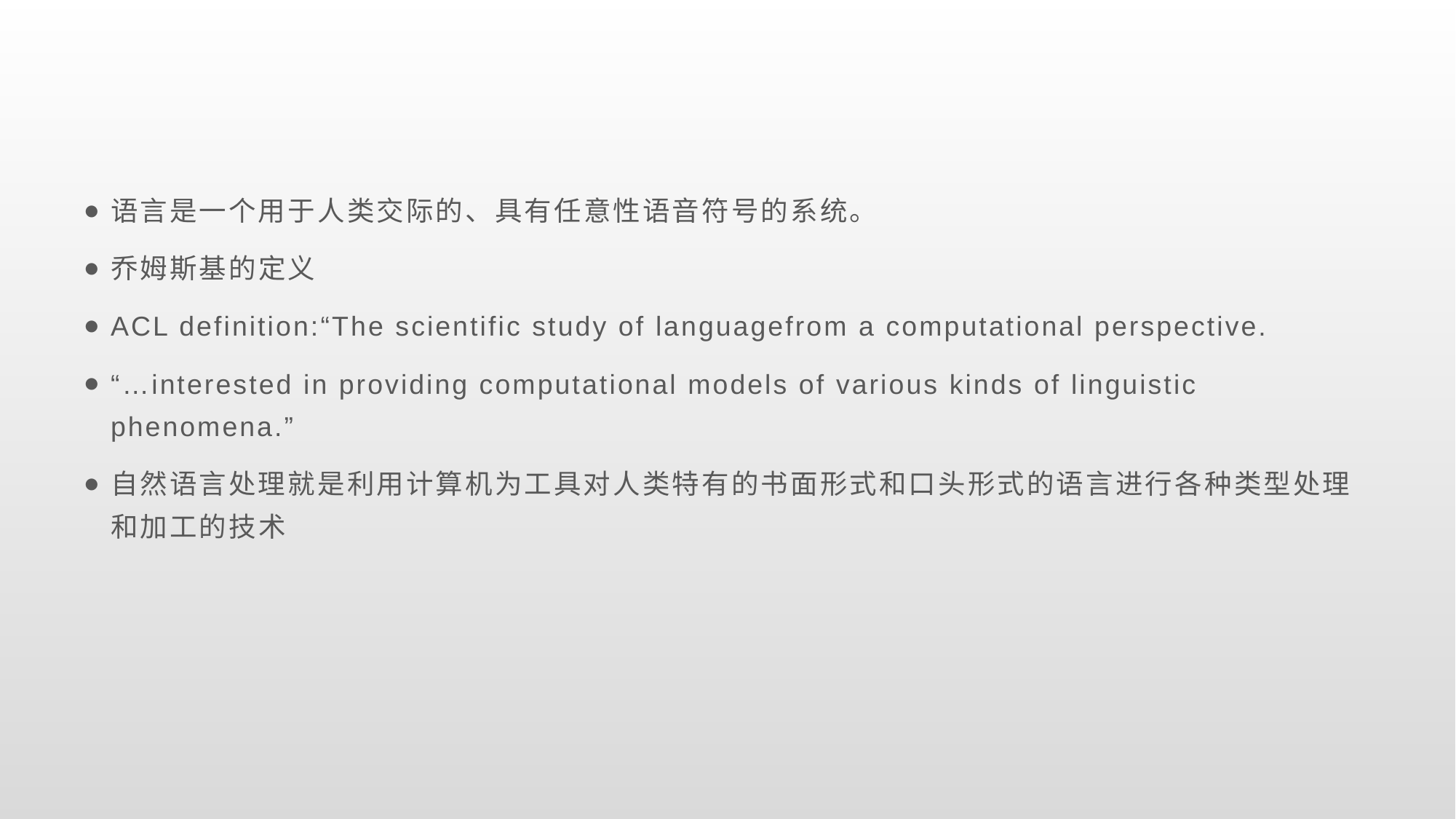

语言是一个用于人类交际的、具有任意性语音符号的系统。
乔姆斯基的定义
ACL definition:“The scientific study of languagefrom a computational perspective.
“…interested in providing computational models of various kinds of linguistic  phenomena.”
自然语言处理就是利用计算机为工具对人类特有的书面形式和口头形式的语言进行各种类型处理和加工的技术